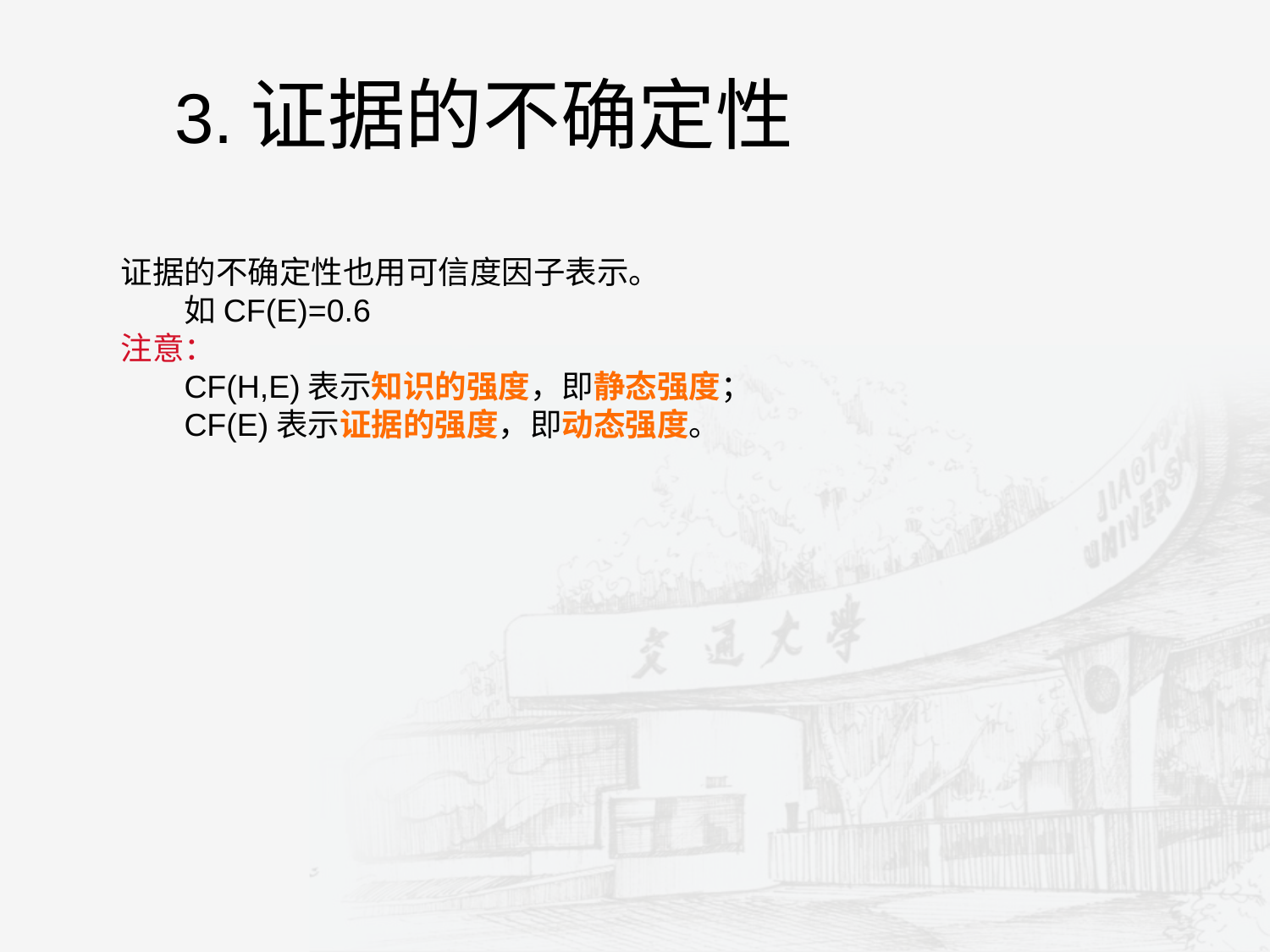

3.证据的不确定性
证据的不确定性也用可信度因子表示。
如CF(E)=0.6
注意：
CF(H,E)表示知识的强度，即静态强度；
CF(E)表示证据的强度，即动态强度。
67